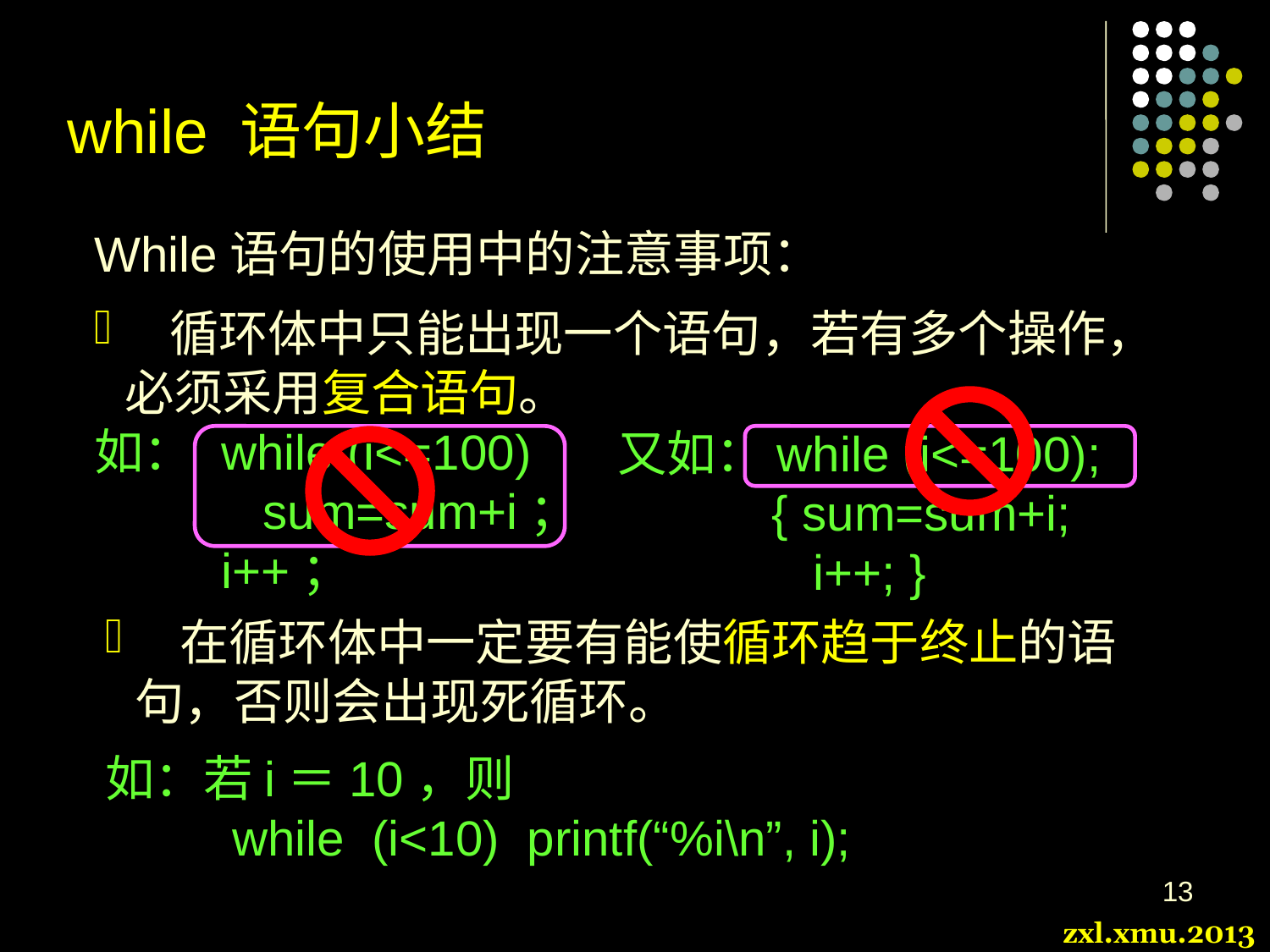

while 语句小结
While语句的使用中的注意事项：
   循环体中只能出现一个语句，若有多个操作，必须采用复合语句。
如： 	while (i<=100)
  	   sum=sum+i；
	i++；

又如：while (i<=100);
	  { sum=sum+i;
	     i++; }

   在循环体中一定要有能使循环趋于终止的语句，否则会出现死循环。
如：若i＝10，则
	while  (i<10)  printf(“%i\n”, i);
13